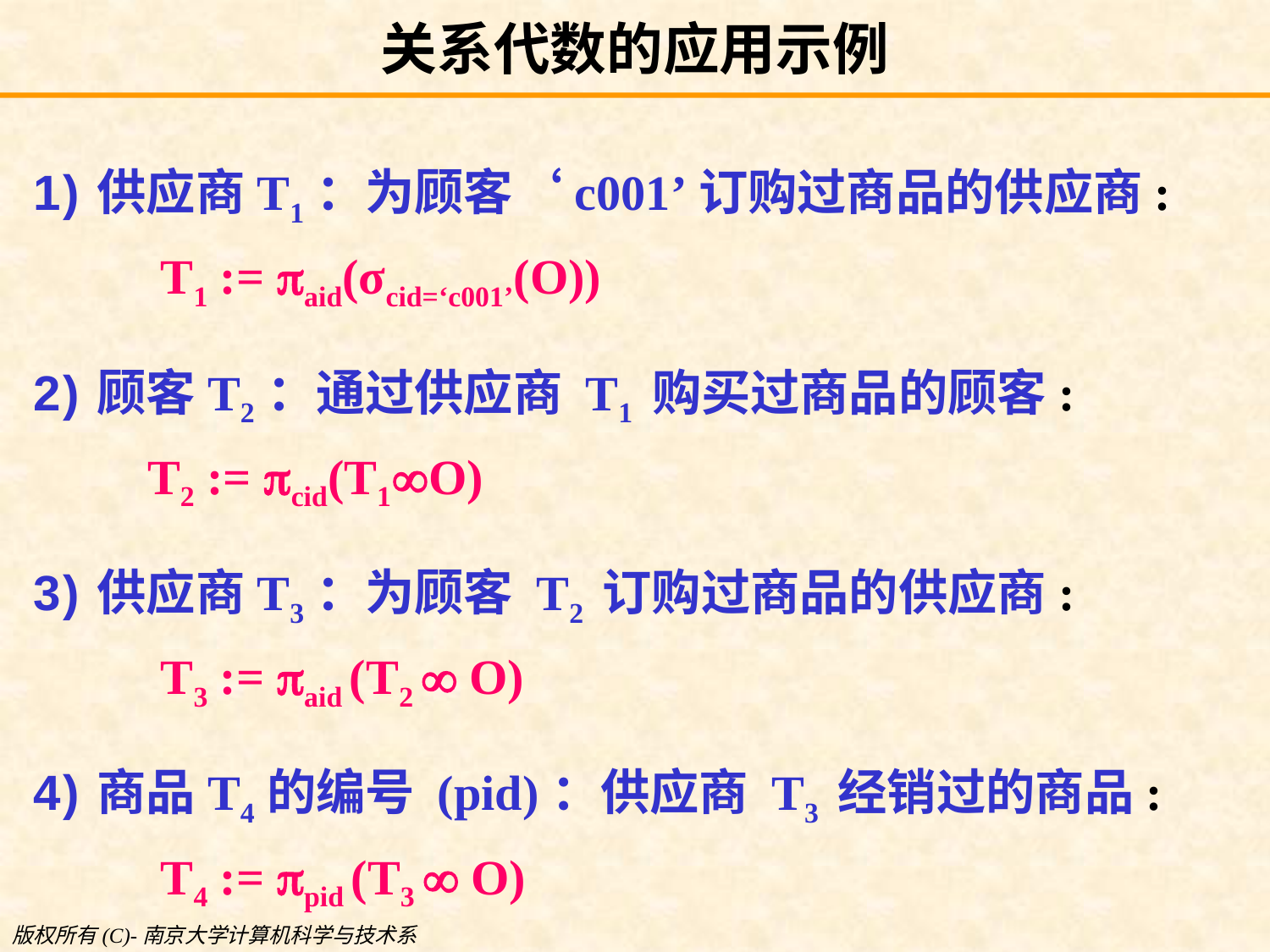

204
# 关系代数的应用示例
供应商T1：为顾客‘c001’订购过商品的供应商:
T1 := πaid(σcid=‘c001’(O))

顾客T2：通过供应商 T1 购买过商品的顾客:
       T2 := πcid(T1∞O)

供应商T3：为顾客 T2 订购过商品的供应商:
T3 := πaid (T2 ∞ O)

商品T4的编号 (pid)：供应商 T3 经销过的商品:
T4 := πpid (T3 ∞ O)
版权所有(C)-南京大学计算机科学与技术系